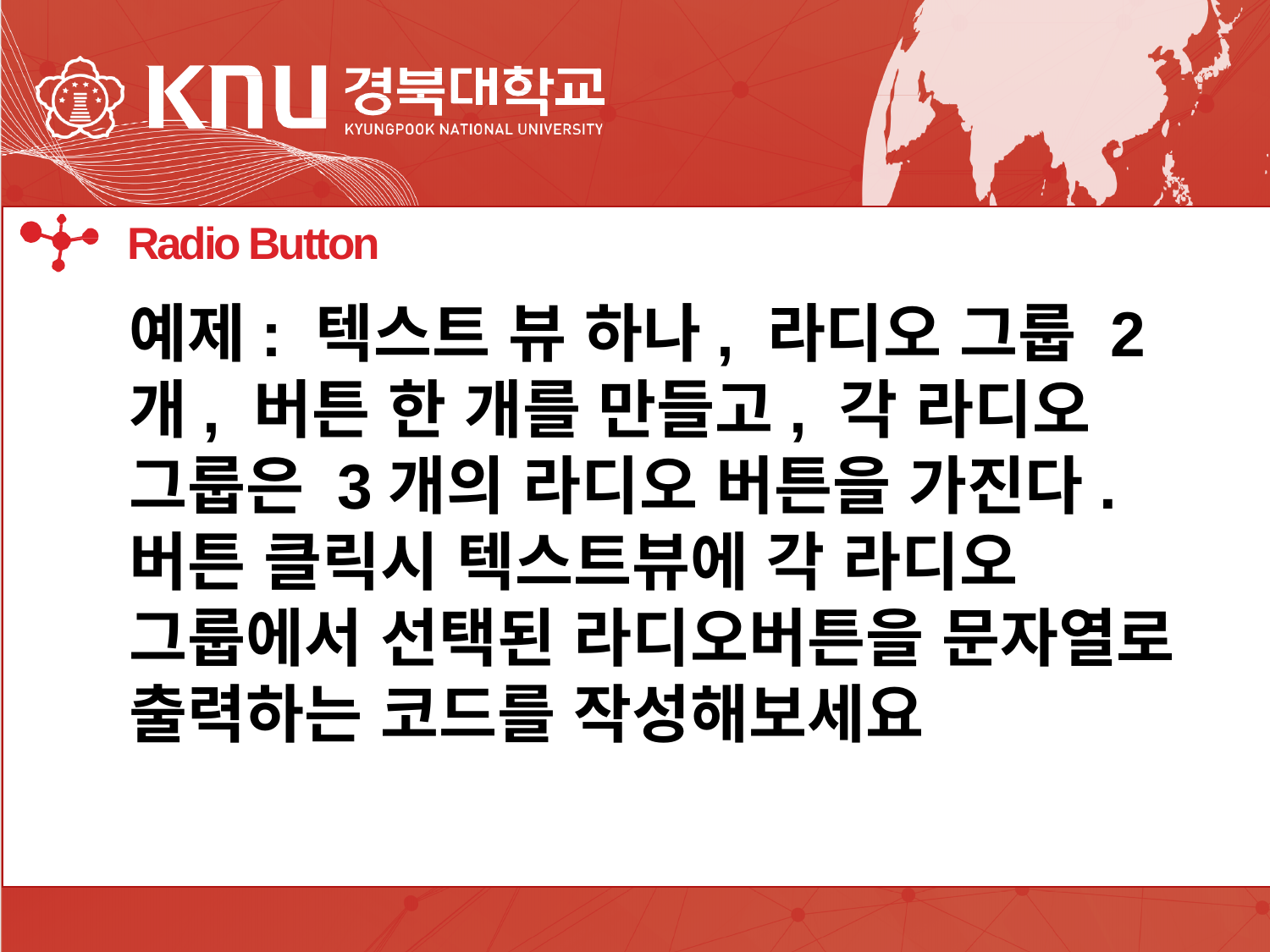

IDE

Radio Button

예제: 텍스트 뷰 하나, 라디오 그룹 2개, 버튼 한 개를 만들고, 각 라디오 그룹은 3개의 라디오 버튼을 가진다. 버튼 클릭시 텍스트뷰에 각 라디오 그룹에서 선택된 라디오버튼을 문자열로 출력하는 코드를 작성해보세요